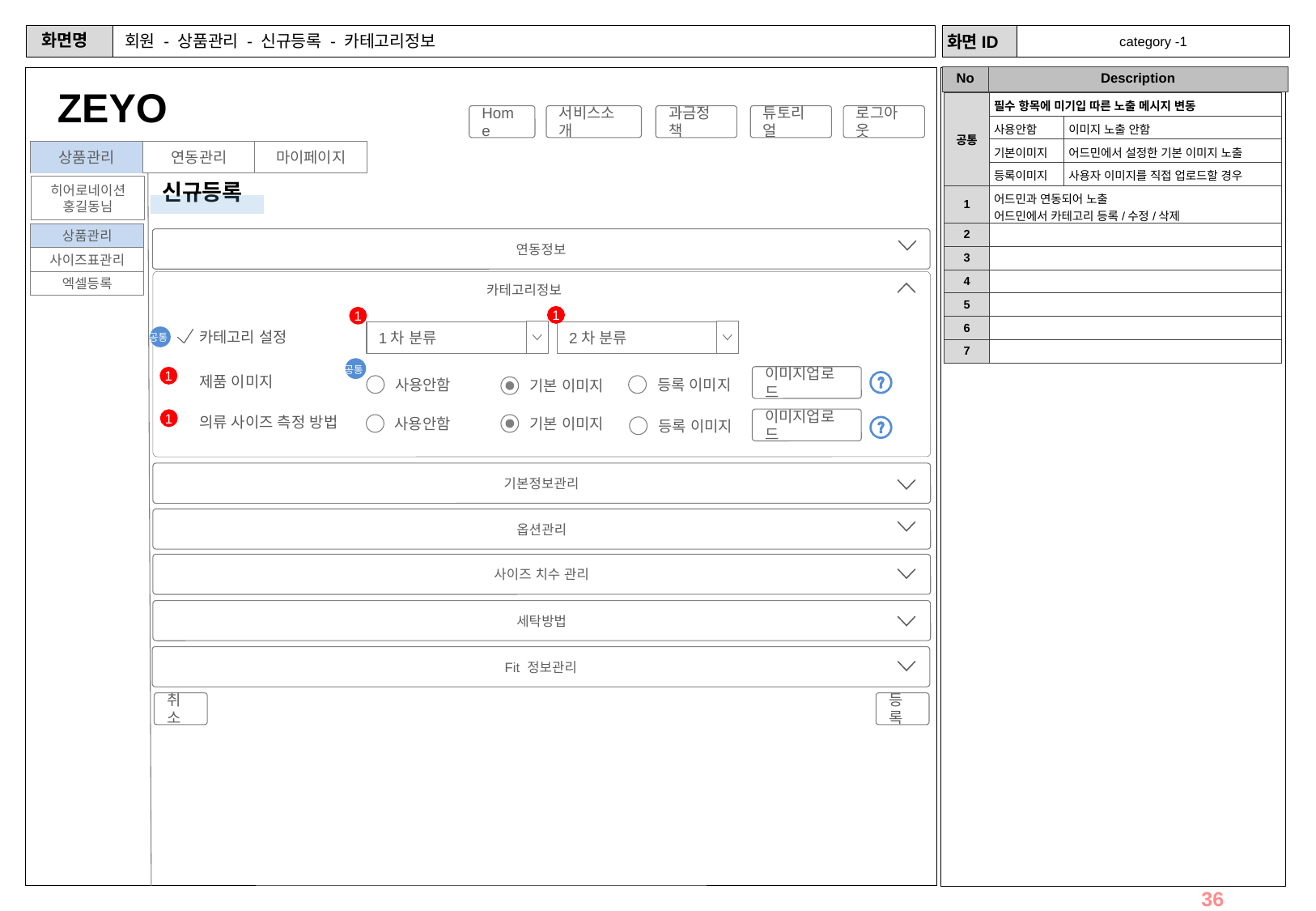

# 회원 - 상품관리 - 신규등록 - 카테고리정보
category -1
ZEYO
| 공통 | 필수 항목에 미기입 따른 노출 메시지 변동 |  |
| --- | --- | --- |
|  | 사용안함 | 이미지 노출 안함 |
|  | 기본이미지 | 어드민에서 설정한 기본 이미지 노출 |
|  | 등록이미지 | 사용자 이미지를 직접 업로드할 경우 |
| 1 | 어드민과 연동되어 노출 어드민에서 카테고리 등록/수정/삭제 |  |
| 2 |  |  |
| 3 |  |  |
| 4 |  |  |
| 5 |  |  |
| 6 |  |  |
| 7 |  |  |
Home
서비스소개
과금정책
튜토리얼
로그아웃
상품관리
연동관리
마이페이지
신규등록

히어로네이션
홍길동님
상품관리
연동정보

사이즈표관리
엑셀등록

카테고리정보

1
1
1차 분류

2차 분류

카테고리 설정
공통

공통

제품 이미지
이미지업로드
1
사용안함

등록 이미지

기본 이미지

의류 사이즈 측정 방법
이미지업로드
사용안함

기본 이미지

1
등록 이미지

기본정보관리

옵션관리

사이즈 치수 관리

세탁방법

Fit 정보관리

취소
등록
36